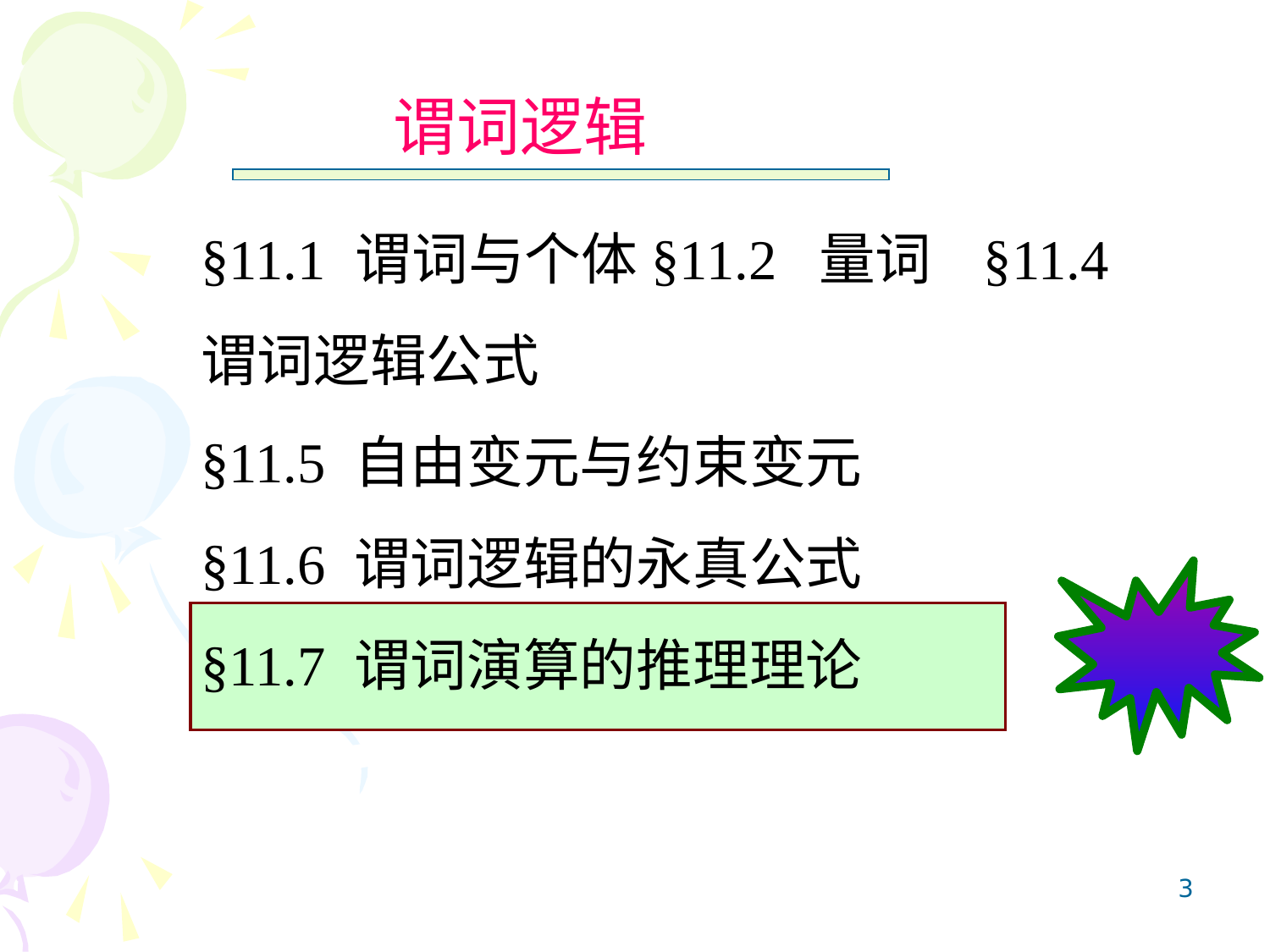

谓词逻辑

§11.1 谓词与个体§11.2  量词   §11.4 谓词逻辑公式
§11.5 自由变元与约束变元
§11.6 谓词逻辑的永真公式
§11.7 谓词演算的推理理论

3